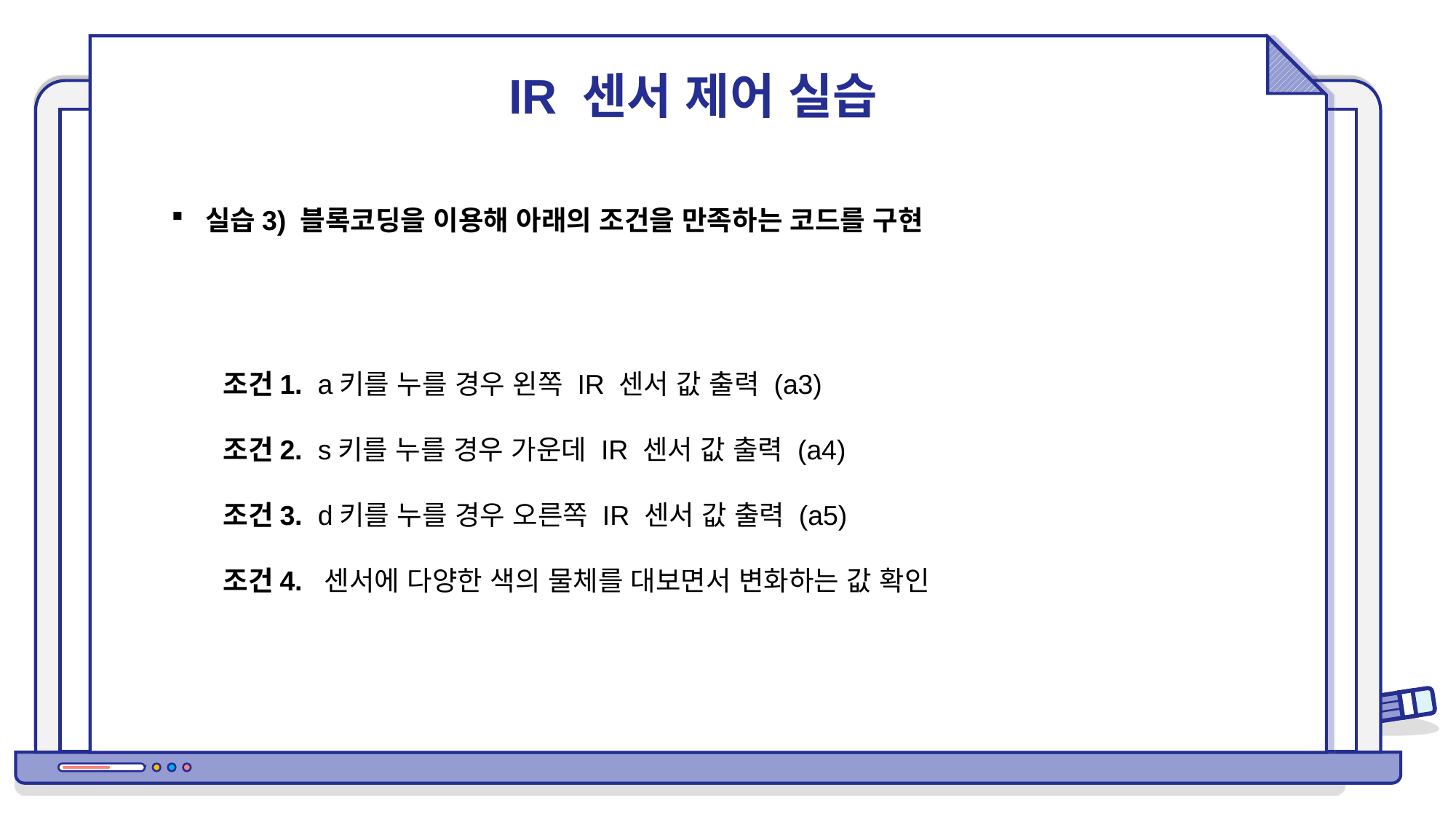

IR 센서 제어 실습

실습3) 블록코딩을 이용해 아래의 조건을 만족하는 코드를 구현
조건1.  a키를 누를 경우 왼쪽 IR 센서 값 출력 (a3)

조건2.  s키를 누를 경우 가운데 IR 센서 값 출력 (a4)

조건3.  d키를 누를 경우 오른쪽 IR 센서 값 출력 (a5)

조건4.  센서에 다양한 색의 물체를 대보면서 변화하는 값 확인